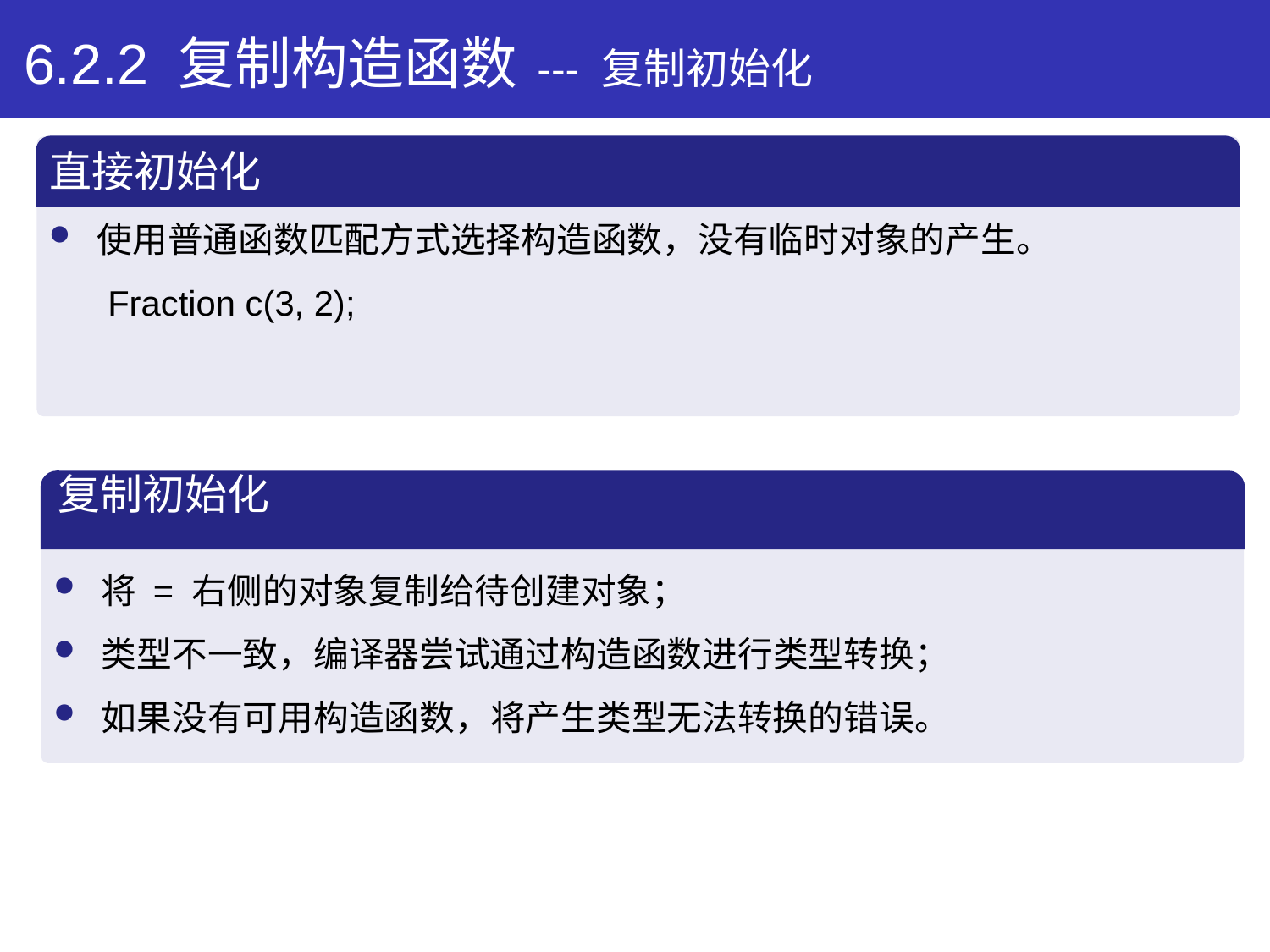

6.2.2 复制构造函数 --- 复制初始化

直接初始化
使用普通函数匹配方式选择构造函数，没有临时对象的产生。
      Fraction c(3, 2);
复制初始化

将 = 右侧的对象复制给待创建对象；
类型不一致，编译器尝试通过构造函数进行类型转换；
如果没有可用构造函数，将产生类型无法转换的错误。
27